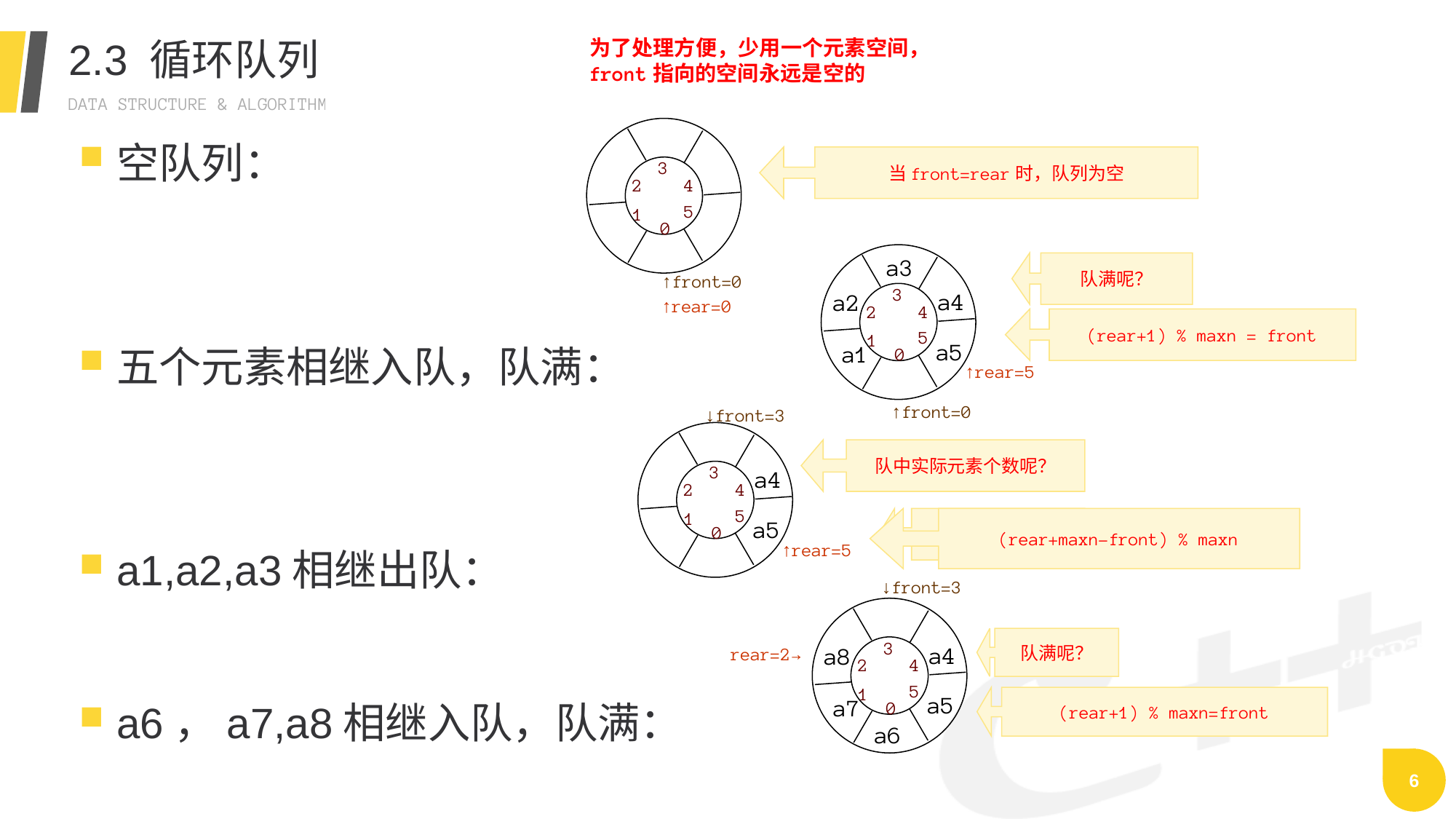

# 2.3 循环队列
为了处理方便，少用一个元素空间，front指向的空间永远是空的

3
2
4
5
1
0
空队列：

五个元素相继入队，队满：

a1,a2,a3相继出队：

a6，a7,a8相继入队，队满：

当front=rear时，队列为空

a3
a4
a2
a5
a1
3
2
4
5
1
0
队满呢？
↑front=0
↑rear=0
(rear+1) % maxn = front
↑rear=5
↑front=0
↓front=3

a4

a5
3
2
4
5
1
0
队中实际元素个数呢？
(rear+maxn-front) % maxn
rear-front?
↑rear=5
↓front=3

a4
a8
a5
a7
3
2
4
5
1
0
a6
队满呢？
rear=2→
(rear+1) % maxn=front
6